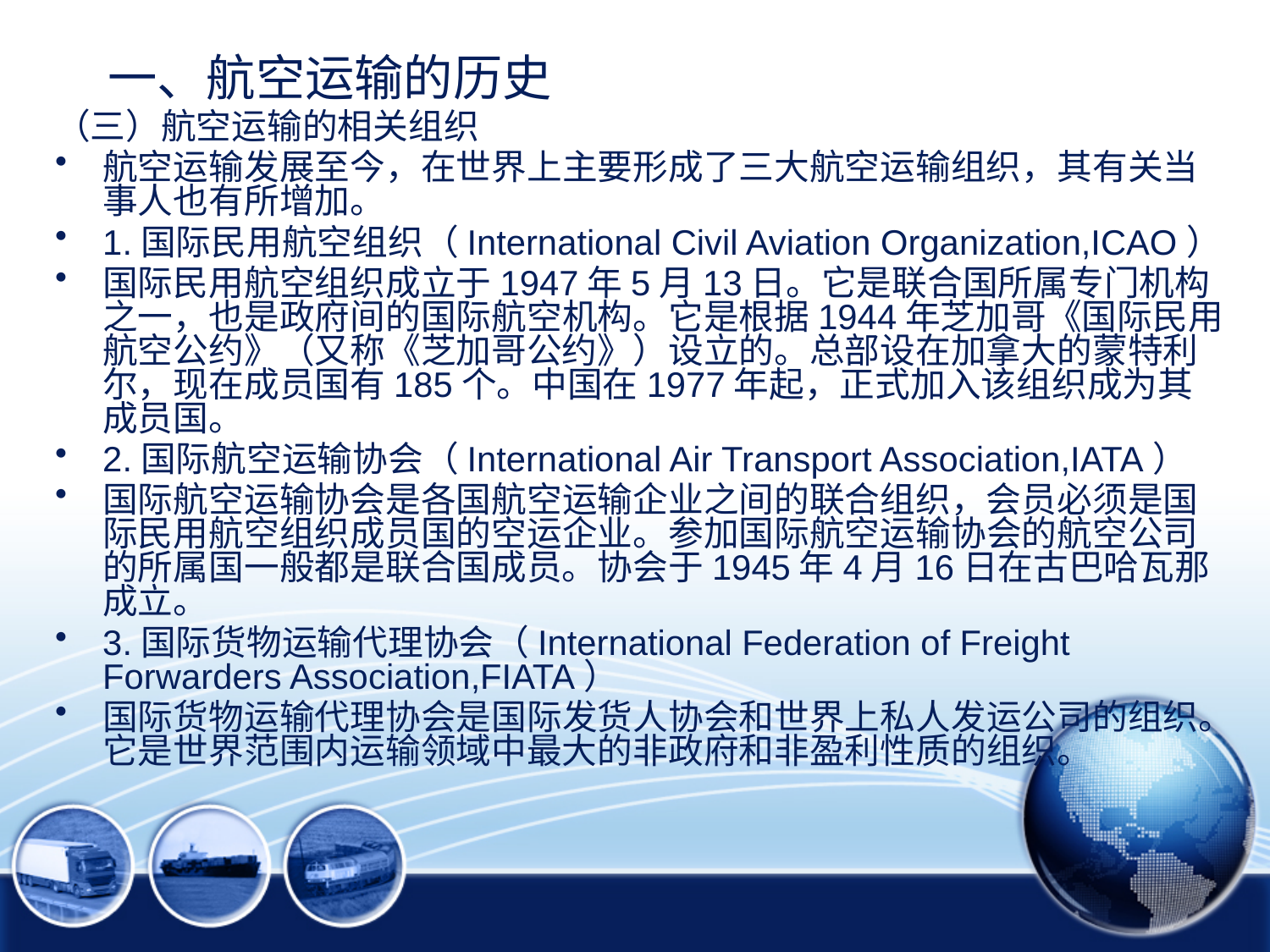

# 一、航空运输的历史
（三）航空运输的相关组织
航空运输发展至今，在世界上主要形成了三大航空运输组织，其有关当事人也有所增加。
1.国际民用航空组织（International Civil Aviation Organization,ICAO）
国际民用航空组织成立于1947年5月13日。它是联合国所属专门机构之一，也是政府间的国际航空机构。它是根据1944年芝加哥《国际民用航空公约》（又称《芝加哥公约》）设立的。总部设在加拿大的蒙特利尔，现在成员国有185个。中国在1977年起，正式加入该组织成为其成员国。
2.国际航空运输协会（International Air Transport Association,IATA）
国际航空运输协会是各国航空运输企业之间的联合组织，会员必须是国际民用航空组织成员国的空运企业。参加国际航空运输协会的航空公司的所属国一般都是联合国成员。协会于1945年4月16日在古巴哈瓦那成立。
3.国际货物运输代理协会（International Federation of Freight Forwarders Association,FIATA）
国际货物运输代理协会是国际发货人协会和世界上私人发运公司的组织。它是世界范围内运输领域中最大的非政府和非盈利性质的组织。